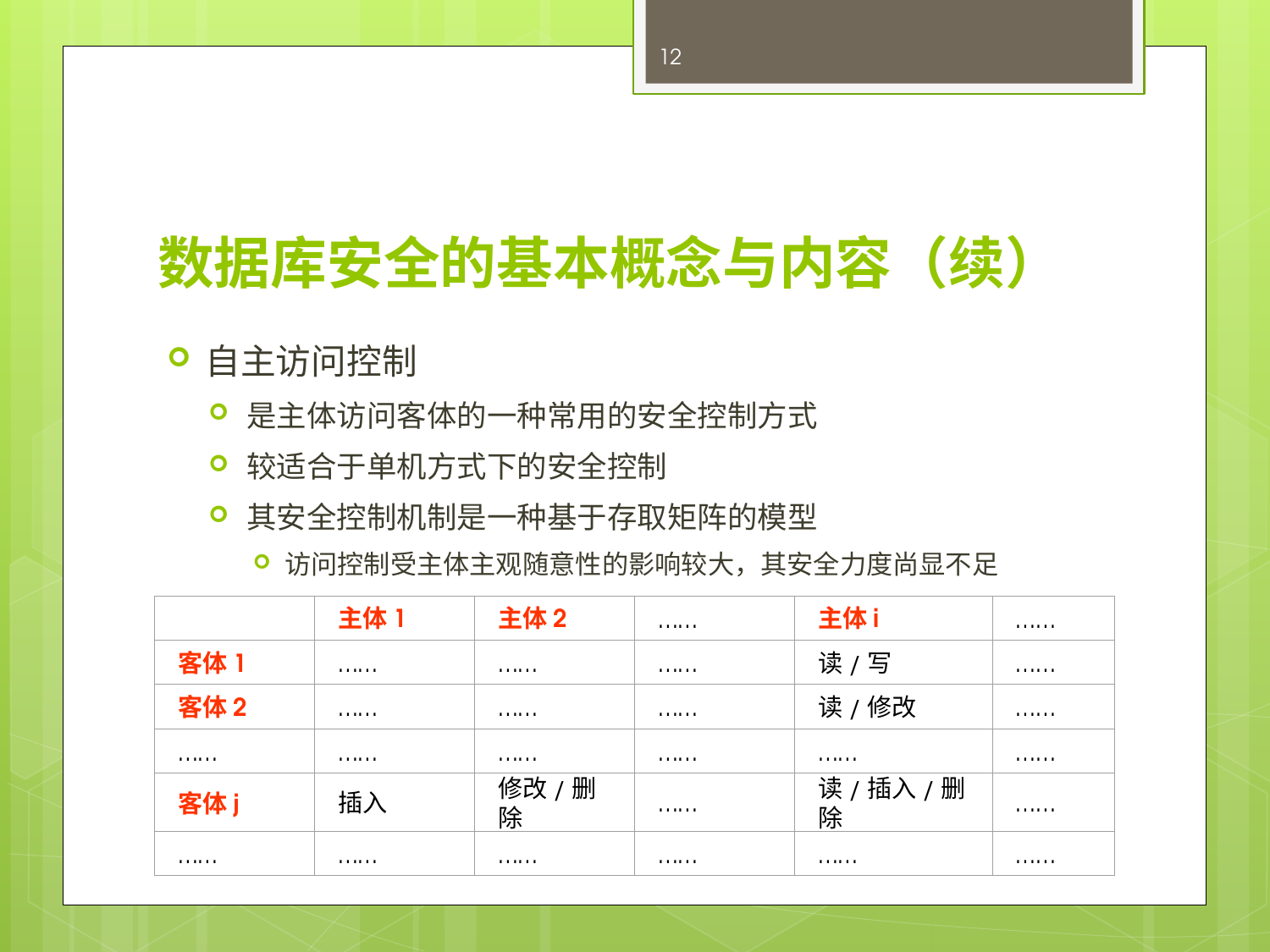

12
# 数据库安全的基本概念与内容（续）
自主访问控制
是主体访问客体的一种常用的安全控制方式
较适合于单机方式下的安全控制
其安全控制机制是一种基于存取矩阵的模型
访问控制受主体主观随意性的影响较大，其安全力度尚显不足

主体1

主体2

……

主体i

……
客体1

……

……

……

读/写

……

客体2

……

……

……

读/修改

……

……

……

……

……

……

……

客体j

插入

修改/删除

……

读/插入/删除

……

……

……

……

……

……

……